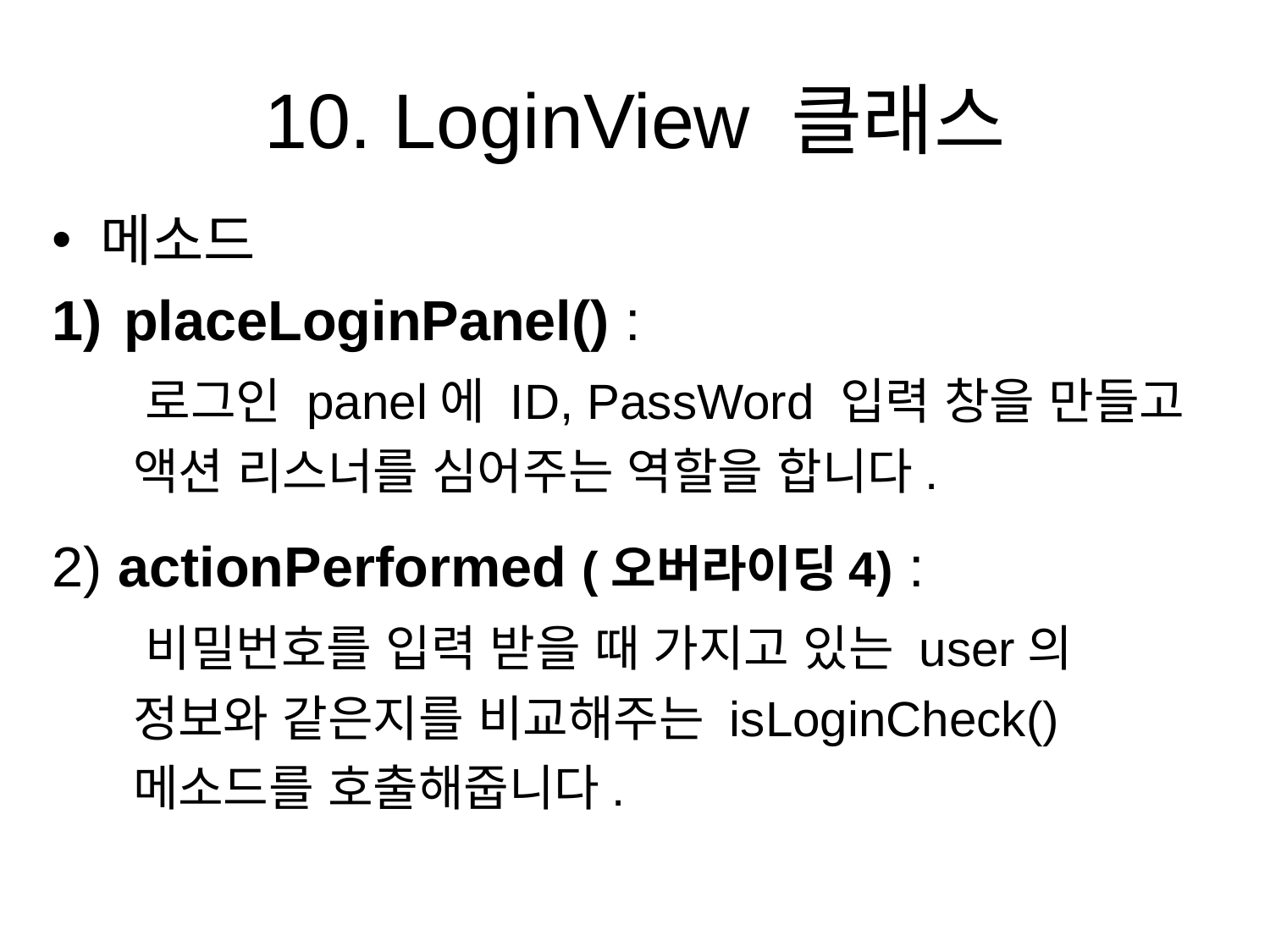

# 10. LoginView 클래스
메소드
placeLoginPanel() :
     로그인 panel에 ID, PassWord 입력 창을 만들고
     액션 리스너를 심어주는 역할을 합니다.

2) actionPerformed (오버라이딩4) :
     비밀번호를 입력 받을 때 가지고 있는 user의
     정보와 같은지를 비교해주는 isLoginCheck()
     메소드를 호출해줍니다.